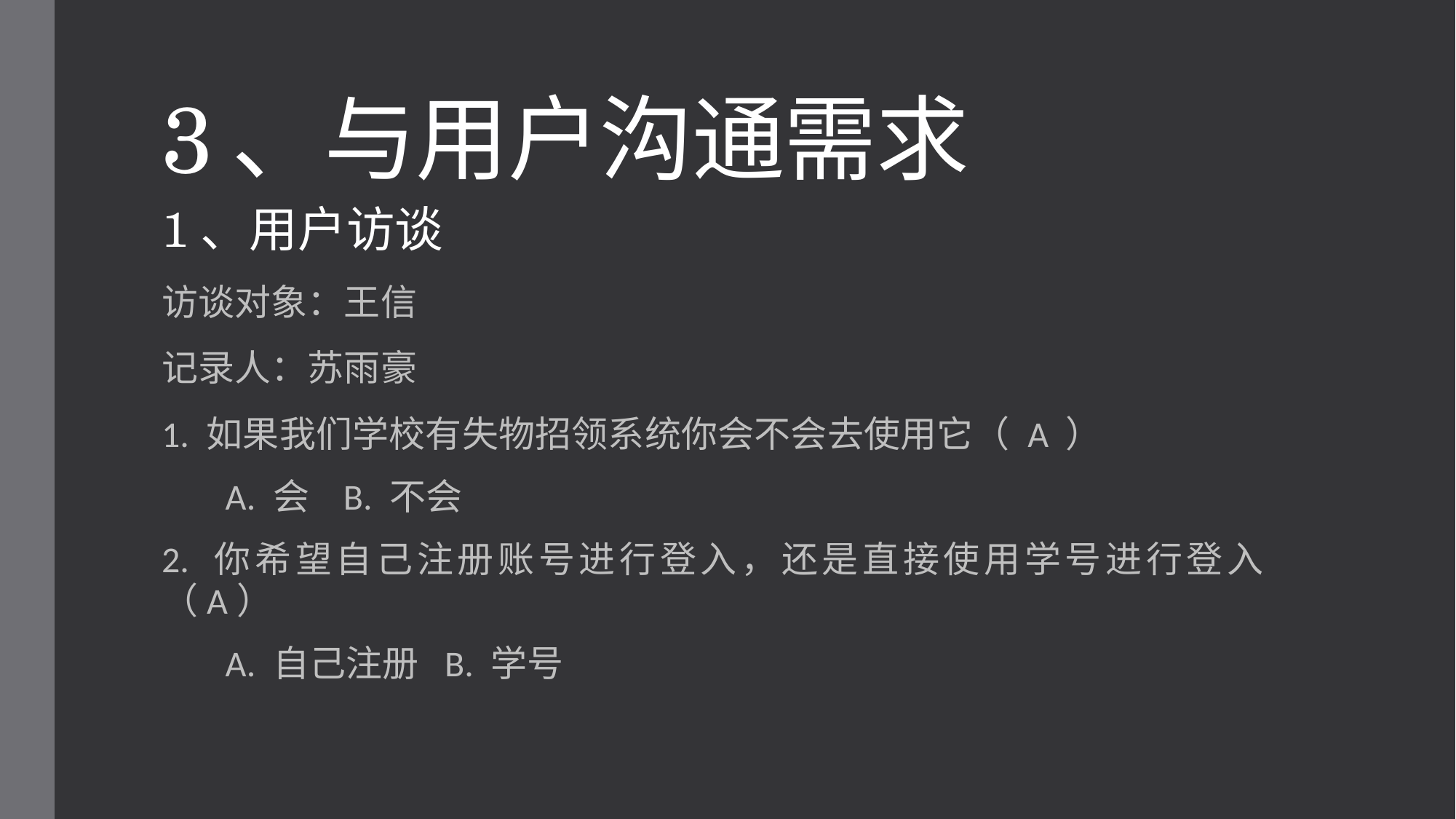

# 3、与用户沟通需求
1、用户访谈
访谈对象：王信
记录人：苏雨豪
1. 如果我们学校有失物招领系统你会不会去使用它（ A ）
A. 会   B. 不会
2. 你希望自己注册账号进行登入，还是直接使用学号进行登入（A）
A. 自己注册  B. 学号